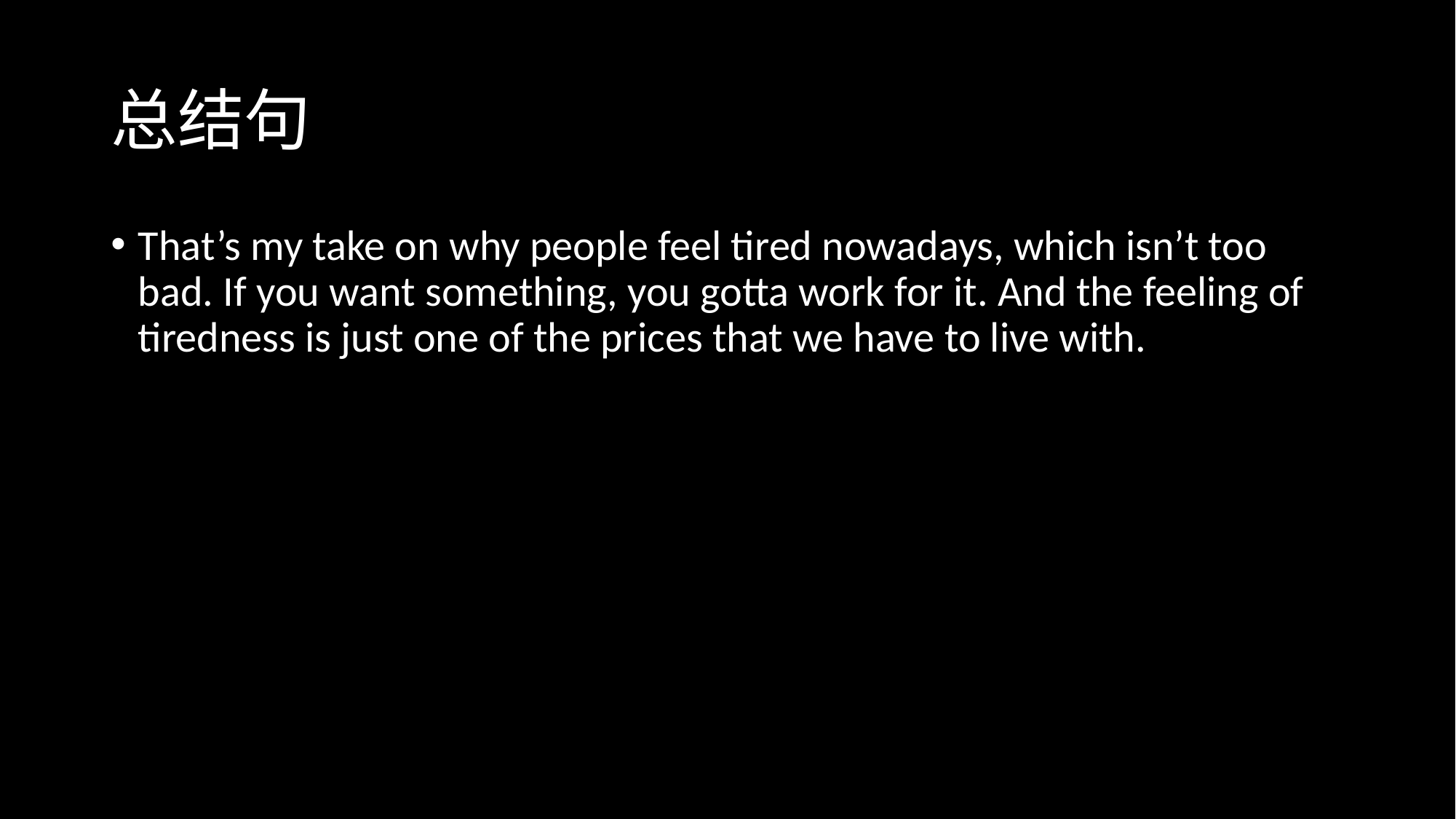

# 总结句
That’s my take on why people feel tired nowadays, which isn’t too bad. If you want something, you gotta work for it. And the feeling of tiredness is just one of the prices that we have to live with.